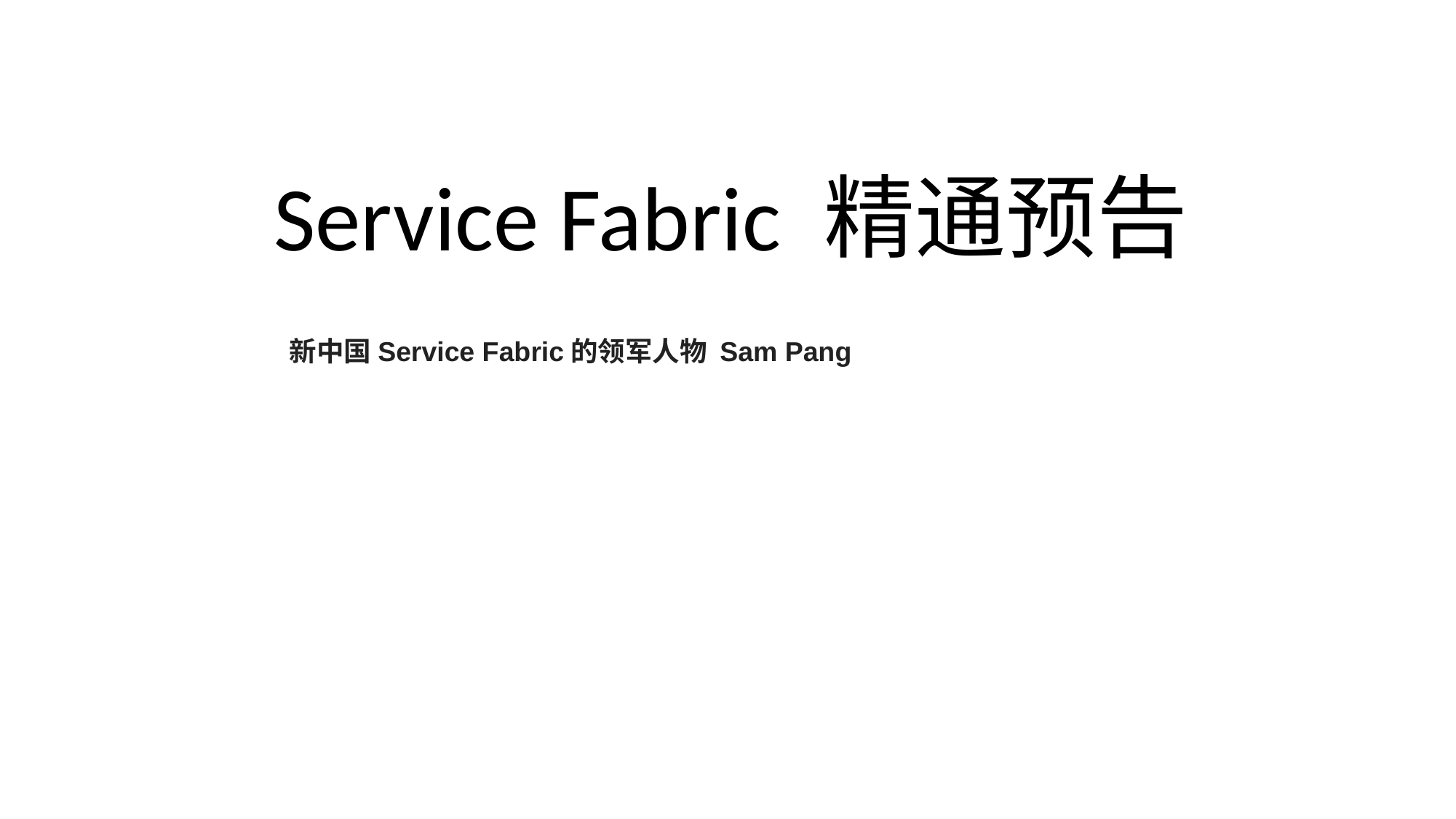

# Service Fabric 精通预告
新中国Service Fabric的领军人物 Sam Pang